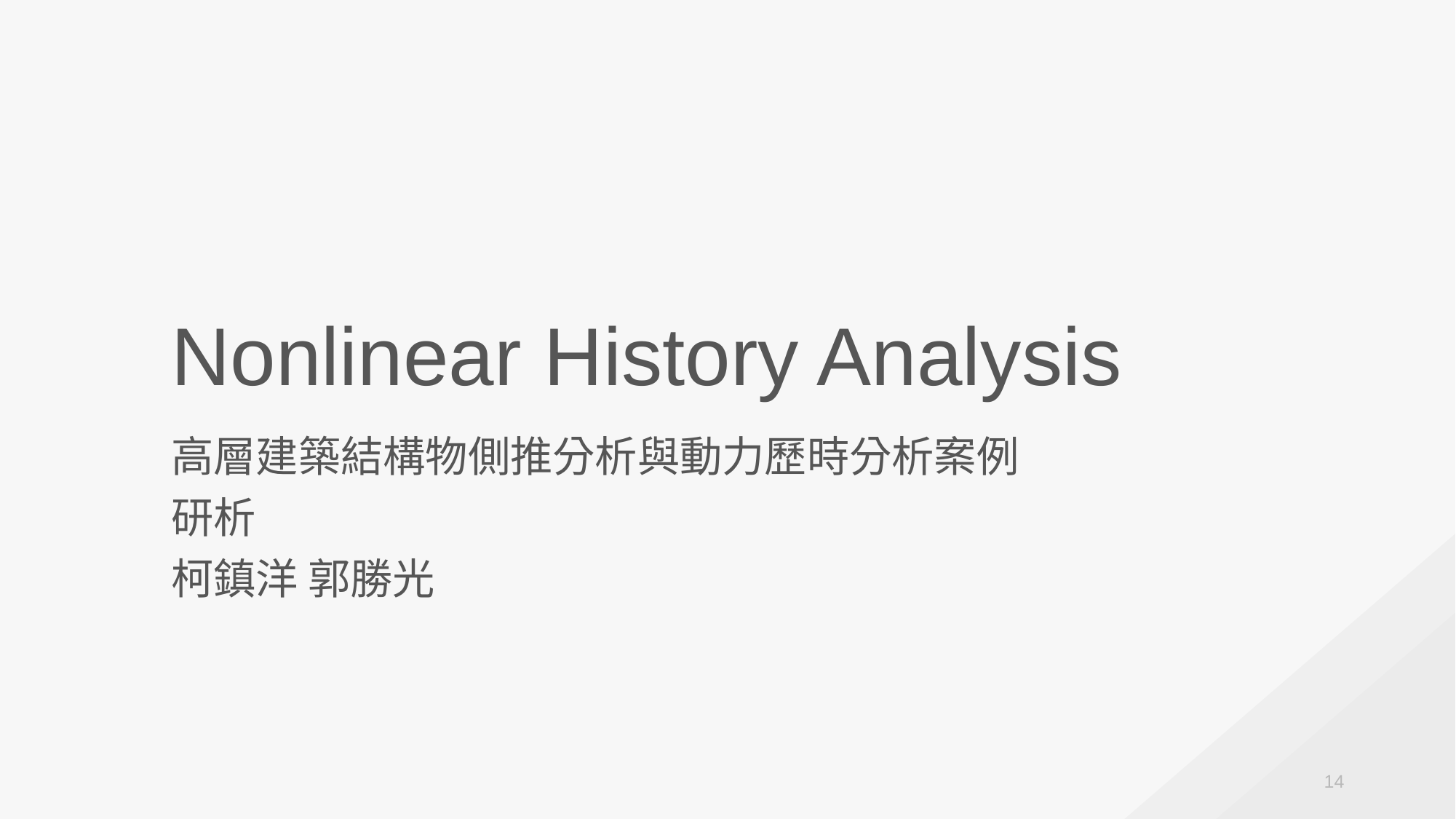

Nonlinear History Analysis
高層建築結構物側推分析與動力歷時分析案例研析
柯鎮洋 郭勝光
14